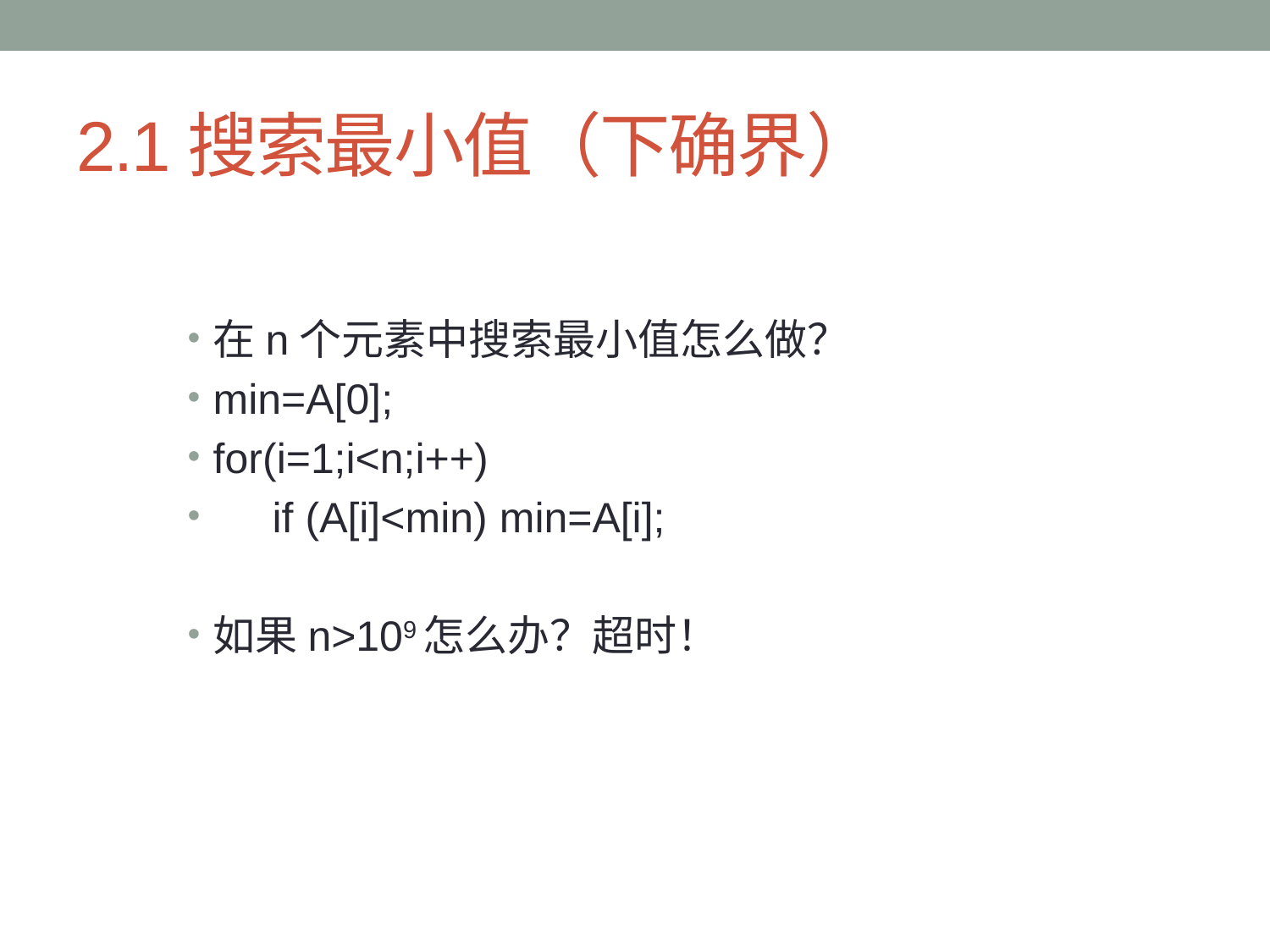

# 2.1搜索最小值（下确界）
在n个元素中搜索最小值怎么做？
min=A[0];
for(i=1;i<n;i++)
     if (A[i]<min) min=A[i];

如果n>109怎么办？超时！